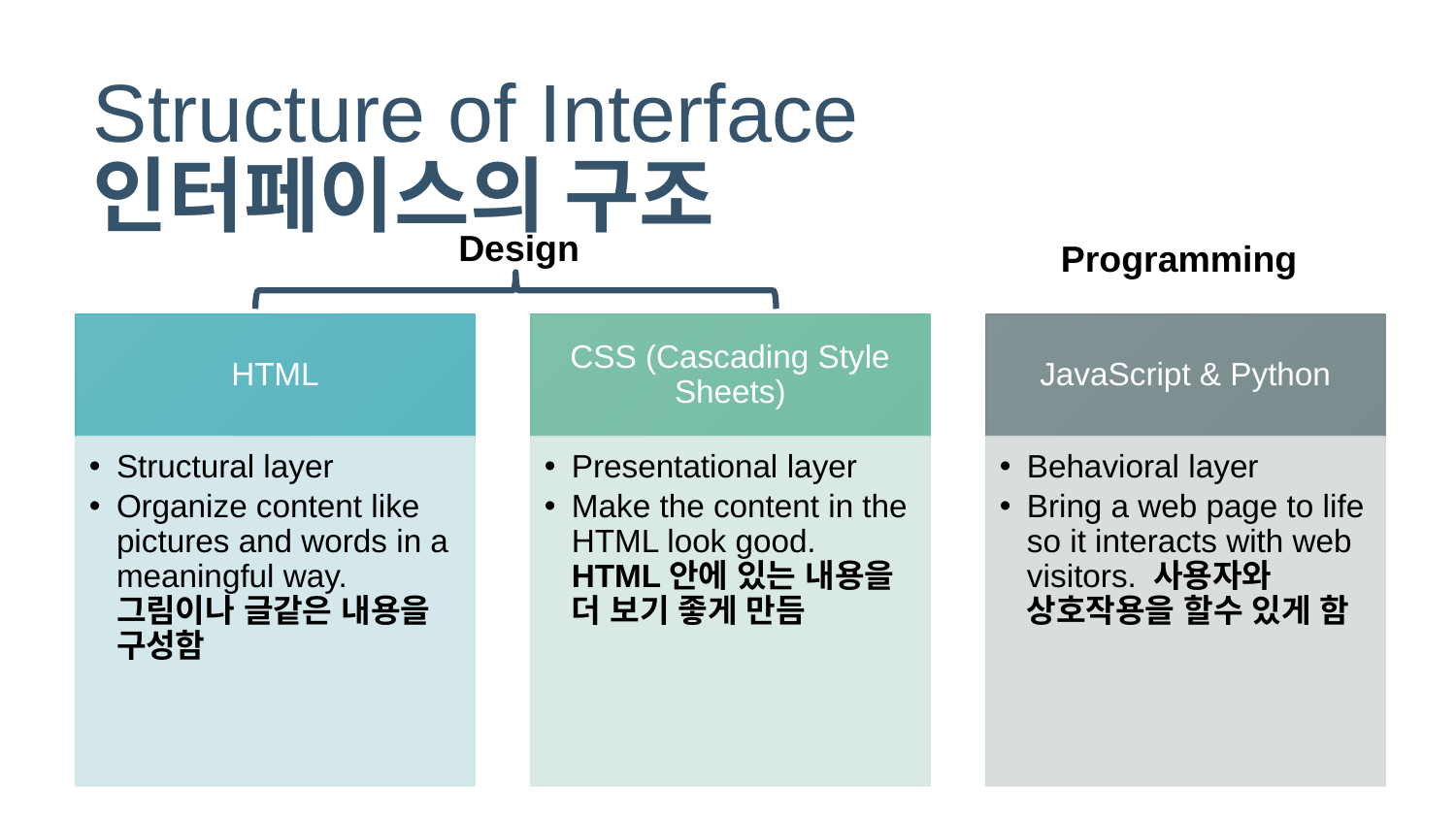

# Structure of Interface 인터페이스의 구조
Design
Programming

HTML

CSS (Cascading Style Sheets)

JavaScript & Python

Structural layer
Organize content like pictures and words in a meaningful way. 그림이나 글같은 내용을 구성함

Presentational layer
Make the content in the HTML look good. HTML안에 있는 내용을 더 보기 좋게 만듬

Behavioral layer
Bring a web page to life so it interacts with web visitors. 사용자와 상호작용을 할수 있게 함